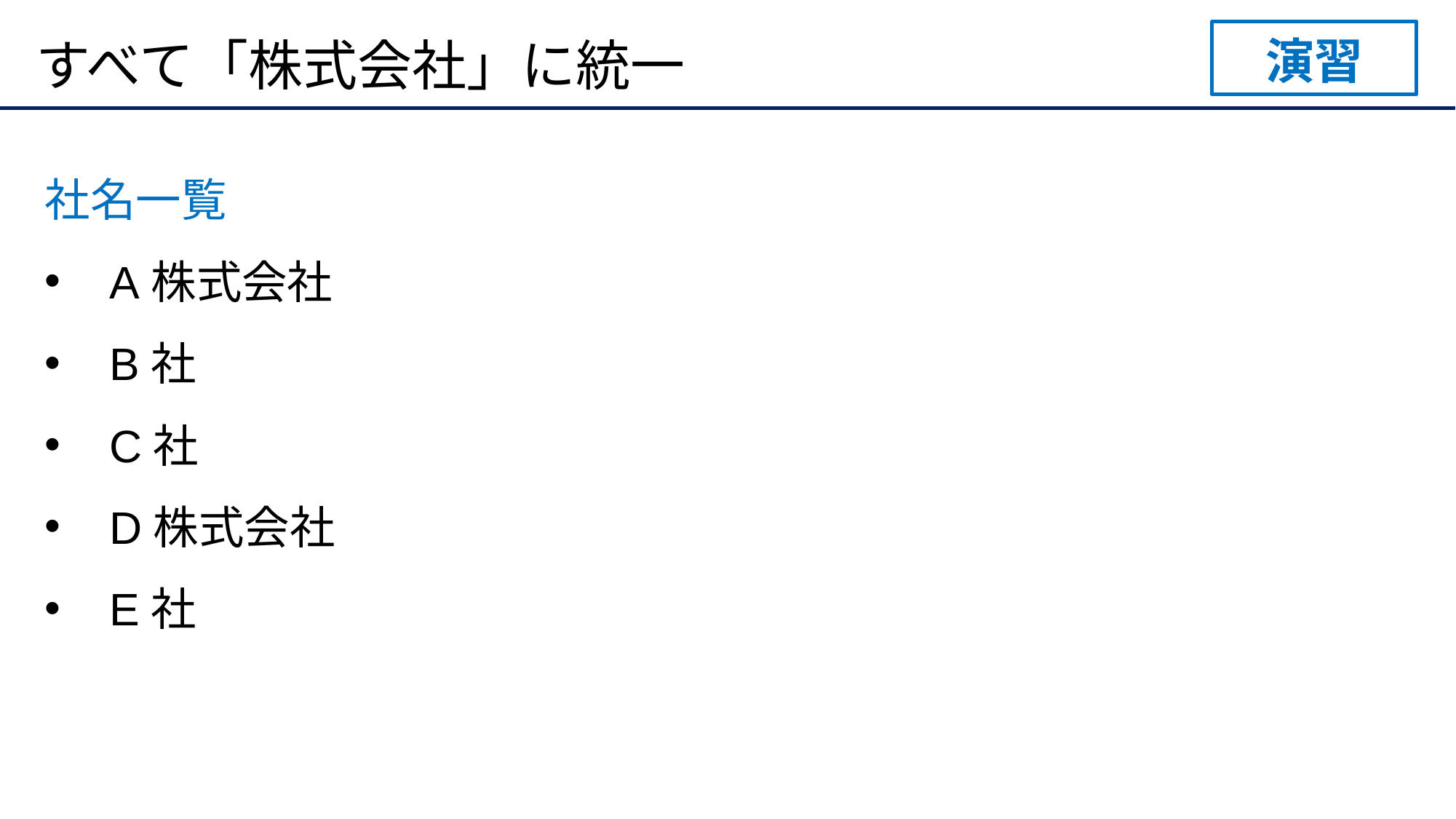

演習
# すべて「株式会社」に統一
社名一覧
A株式会社
B社
C社
D株式会社
E社